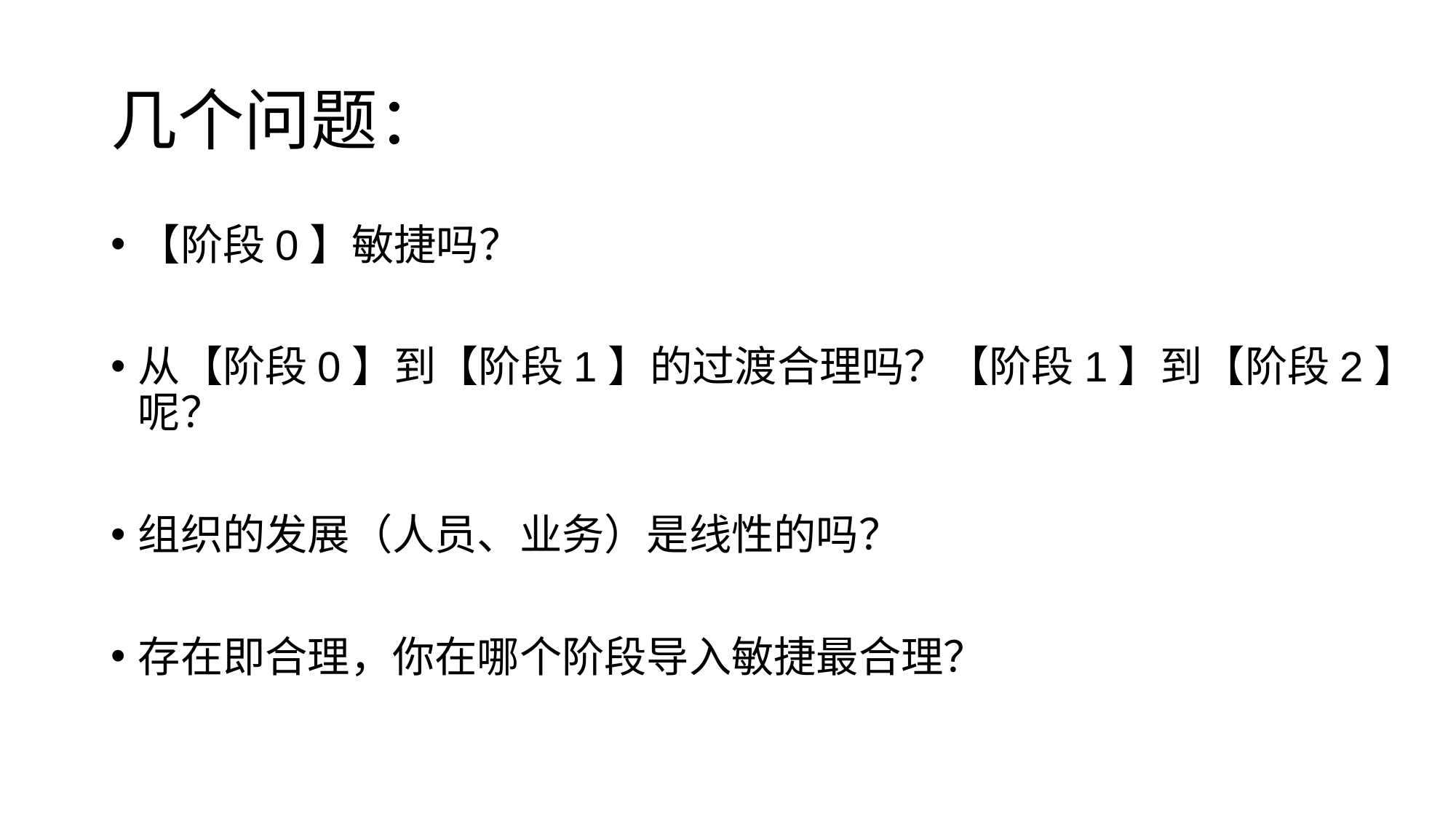

# 几个问题：
【阶段0】敏捷吗？

从【阶段0】到【阶段1】的过渡合理吗？【阶段1】到【阶段2】呢？

组织的发展（人员、业务）是线性的吗？

存在即合理，你在哪个阶段导入敏捷最合理？